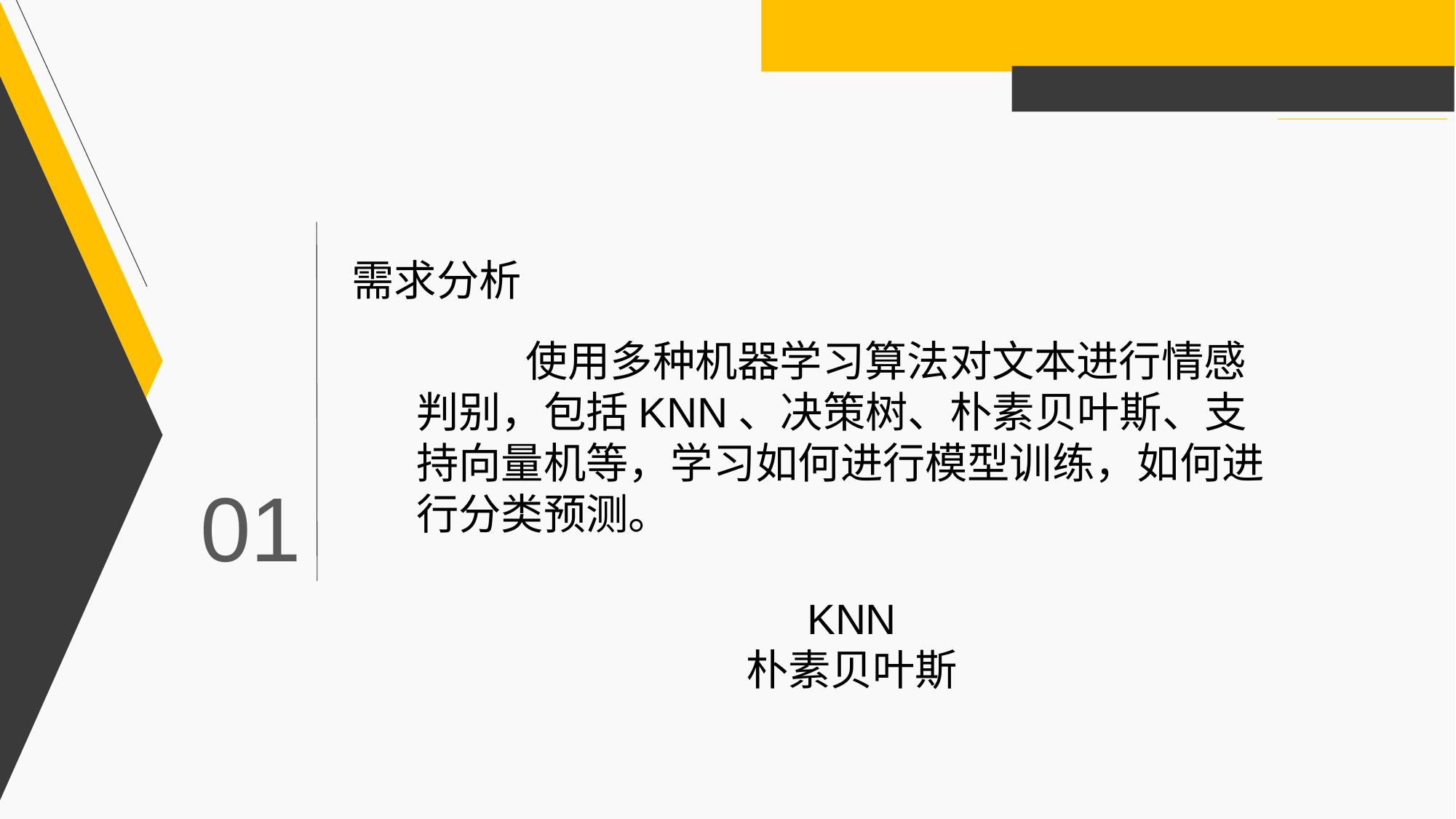

需求分析
01

	使用多种机器学习算法对文本进行情感判别，包括KNN、决策树、朴素贝叶斯、支持向量机等，学习如何进行模型训练，如何进行分类预测。

KNN
朴素贝叶斯